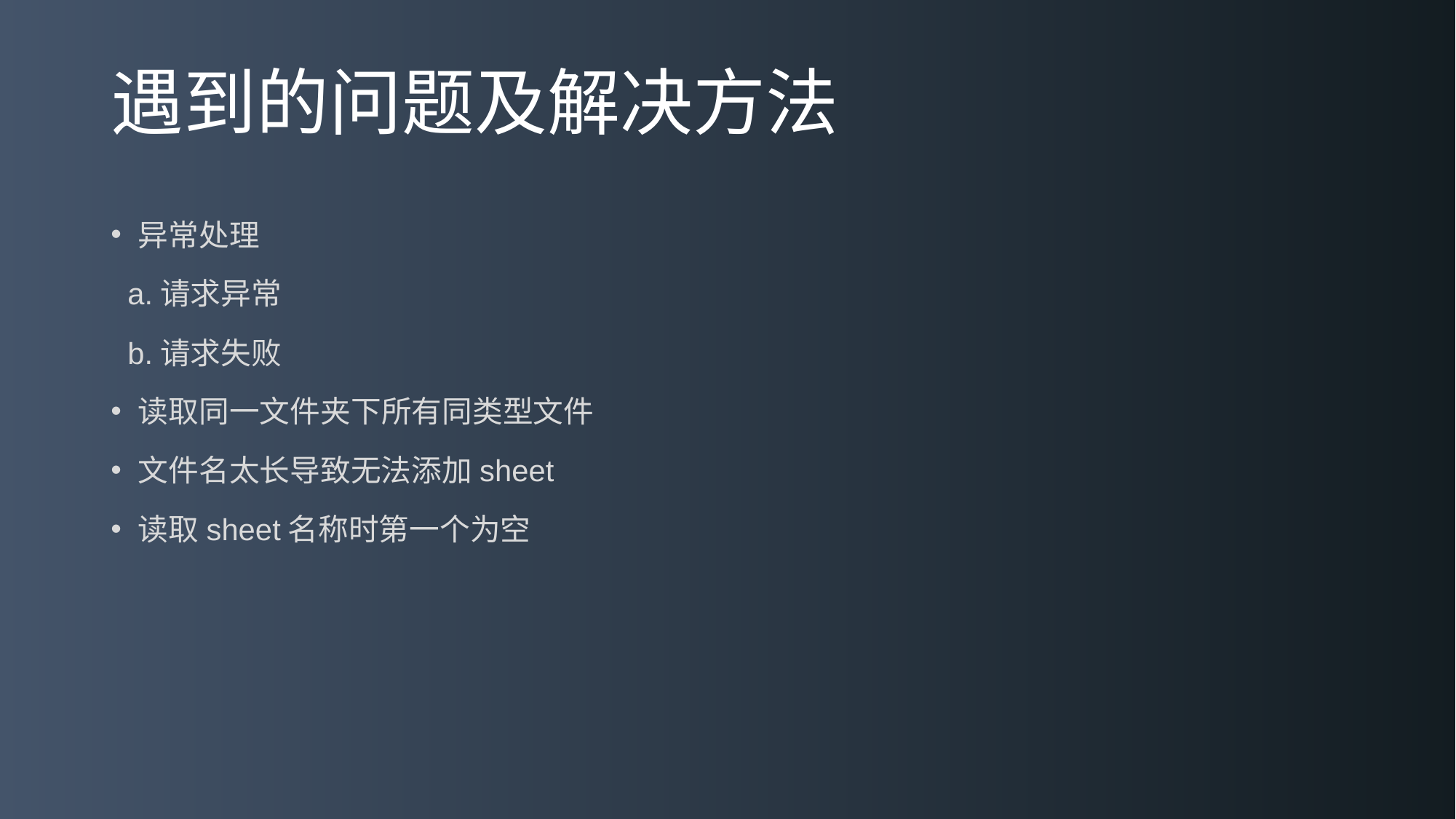

# 遇到的问题及解决方法
异常处理
  a.请求异常
  b.请求失败
读取同一文件夹下所有同类型文件
文件名太长导致无法添加sheet
读取sheet名称时第一个为空